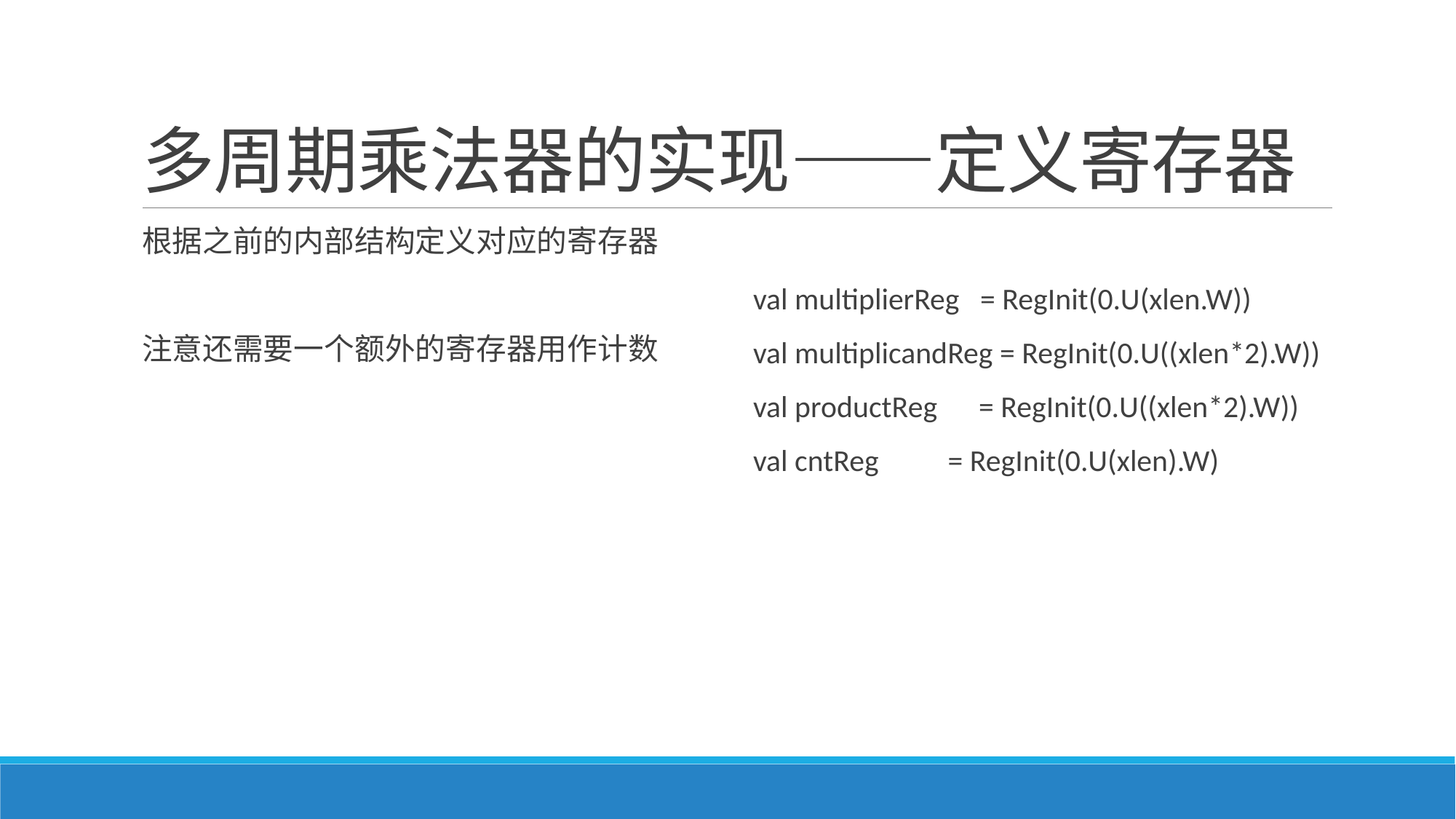

# 多周期乘法器的实现——定义寄存器
根据之前的内部结构定义对应的寄存器

注意还需要一个额外的寄存器用作计数

val multiplierReg   = RegInit(0.U(xlen.W))
val multiplicandReg = RegInit(0.U((xlen*2).W))
val productReg      = RegInit(0.U((xlen*2).W))
val cntReg          = RegInit(0.U(xlen).W)